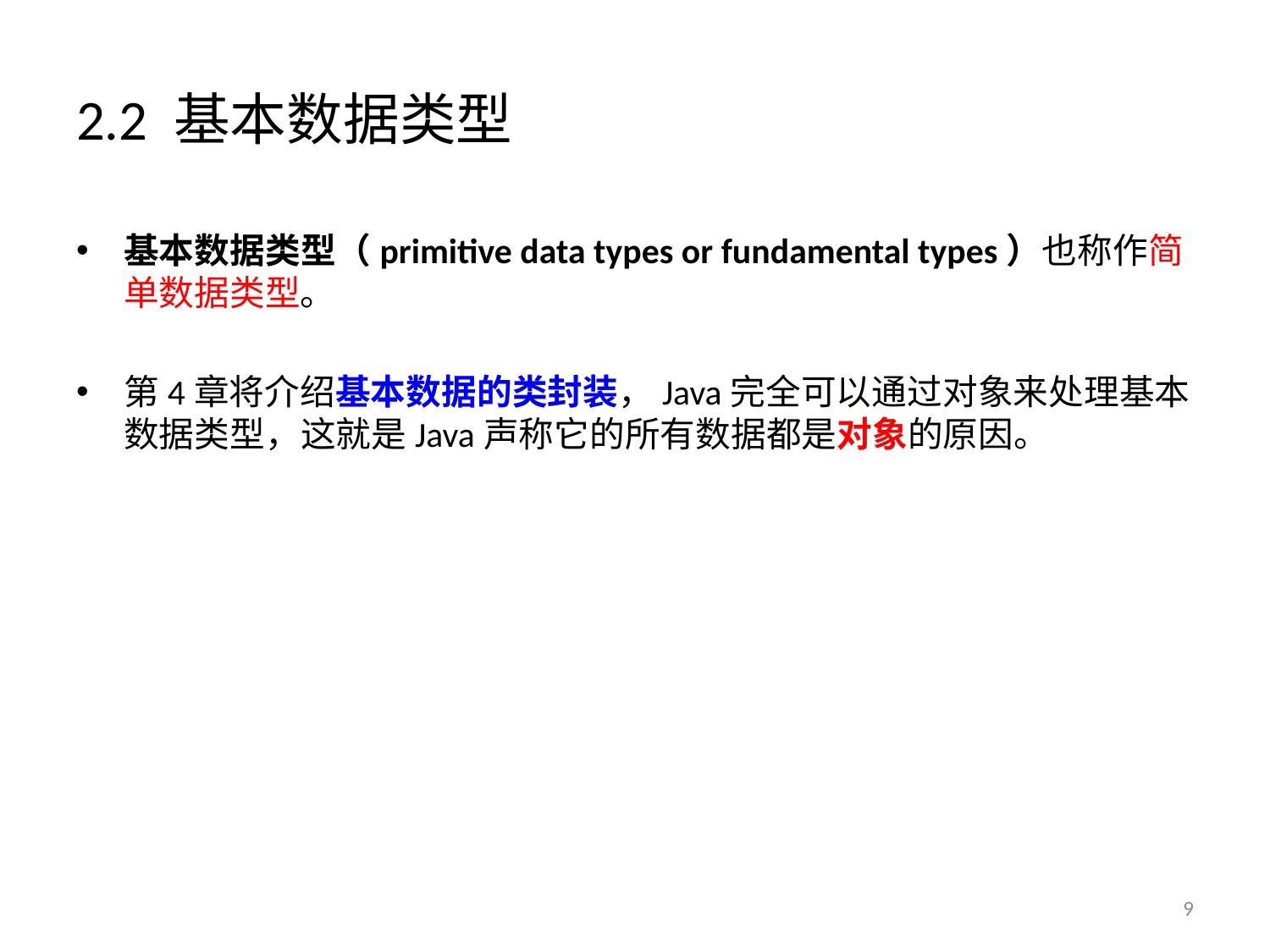

# 2.2 基本数据类型
基本数据类型（primitive data types or fundamental types）也称作简单数据类型。

第4章将介绍基本数据的类封装，Java完全可以通过对象来处理基本数据类型，这就是Java声称它的所有数据都是对象的原因。
9